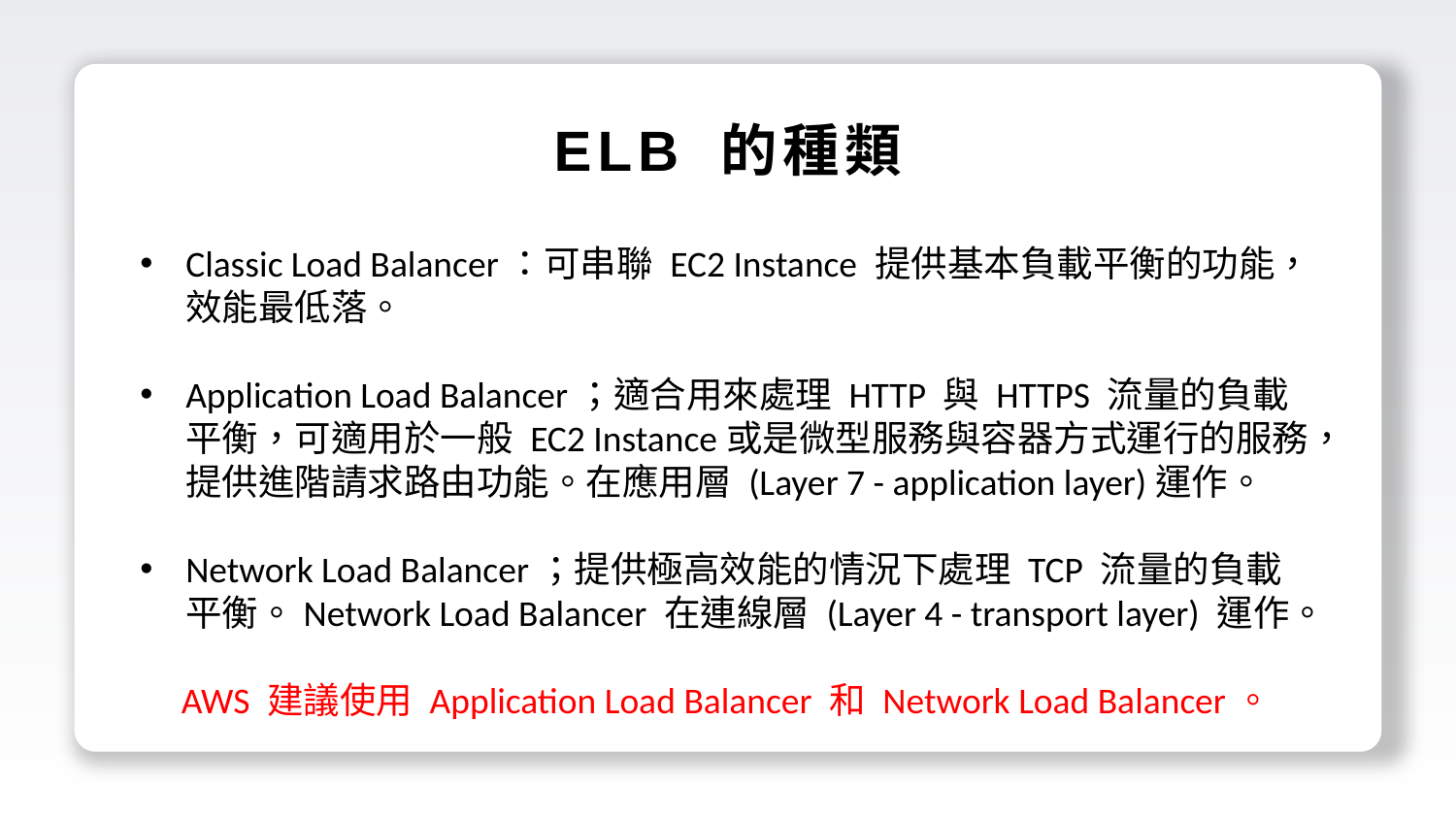

ELB 的種類
Classic Load Balancer：可串聯 EC2 Instance 提供基本負載平衡的功能，效能最低落。

Application Load Balancer；適合用來處理 HTTP 與 HTTPS 流量的負載平衡，可適用於一般 EC2 Instance或是微型服務與容器方式運行的服務，提供進階請求路由功能。在應用層 (Layer 7 - application layer)運作。

Network Load Balancer；提供極高效能的情況下處理 TCP 流量的負載平衡。Network Load Balancer 在連線層 (Layer 4 - transport layer) 運作。

     AWS 建議使用 Application Load Balancer 和 Network Load Balancer。